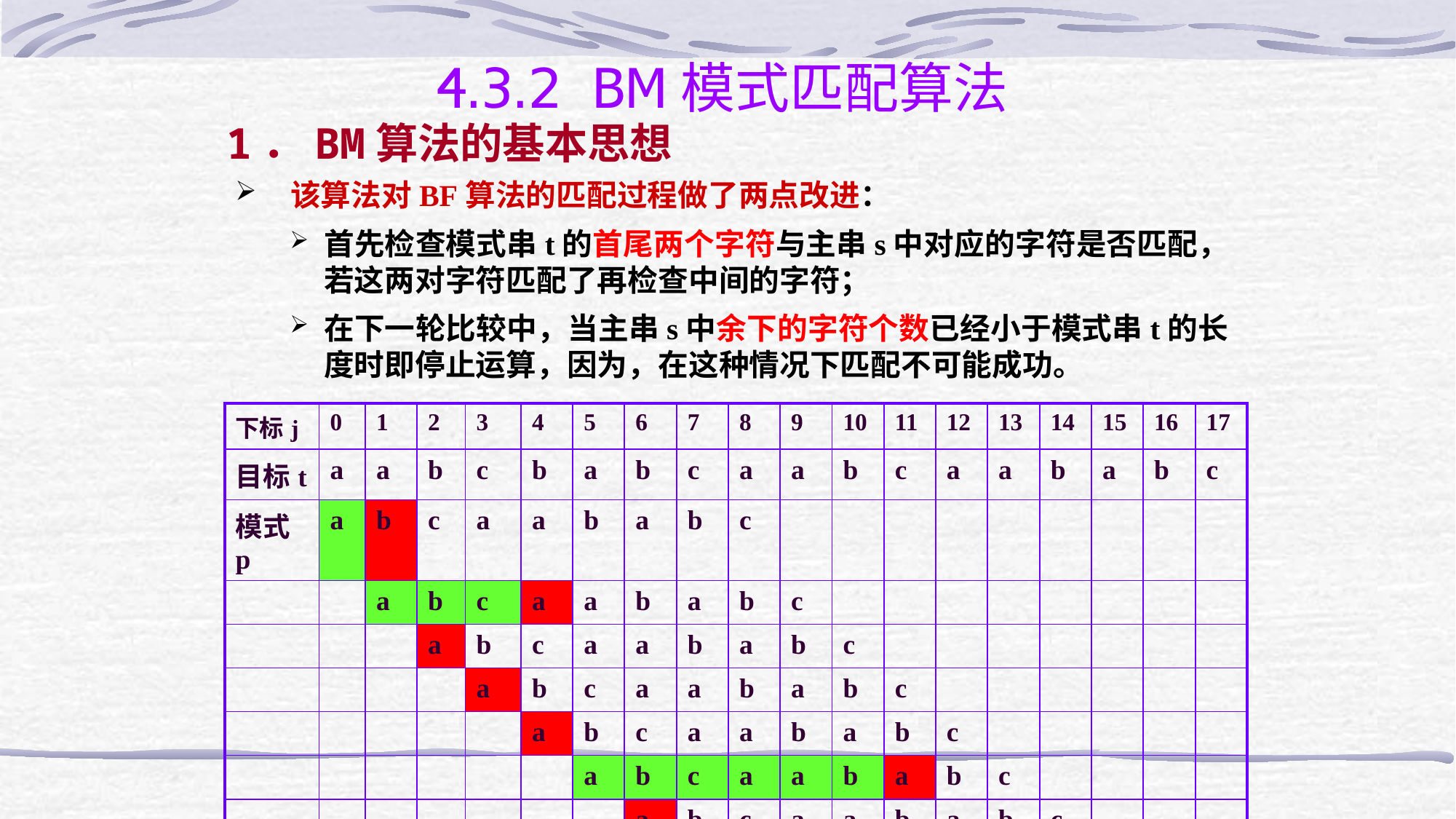

# 4.3.2  BM模式匹配算法
1．BM算法的基本思想
 该算法对BF算法的匹配过程做了两点改进：
首先检查模式串t的首尾两个字符与主串s中对应的字符是否匹配，若这两对字符匹配了再检查中间的字符；
在下一轮比较中，当主串s中余下的字符个数已经小于模式串t的长度时即停止运算，因为，在这种情况下匹配不可能成功。
| 下标j | 0 | 1 | 2 | 3 | 4 | 5 | 6 | 7 | 8 | 9 | 10 | 11 | 12 | 13 | 14 | 15 | 16 | 17 |
| --- | --- | --- | --- | --- | --- | --- | --- | --- | --- | --- | --- | --- | --- | --- | --- | --- | --- | --- |
| 目标t | a | a | b | c | b | a | b | c | a | a | b | c | a | a | b | a | b | c |
| 模式p | a | b | c | a | a | b | a | b | c |  |  |  |  |  |  |  |  |  |
|  |  | a | b | c | a | a | b | a | b | c |  |  |  |  |  |  |  |  |
|  |  |  | a | b | c | a | a | b | a | b | c |  |  |  |  |  |  |  |
|  |  |  |  | a | b | c | a | a | b | a | b | c |  |  |  |  |  |  |
|  |  |  |  |  | a | b | c | a | a | b | a | b | c |  |  |  |  |  |
|  |  |  |  |  |  | a | b | c | a | a | b | a | b | c |  |  |  |  |
|  |  |  |  |  |  |  | a | b | c | a | a | b | a | b | c |  |  |  |
12